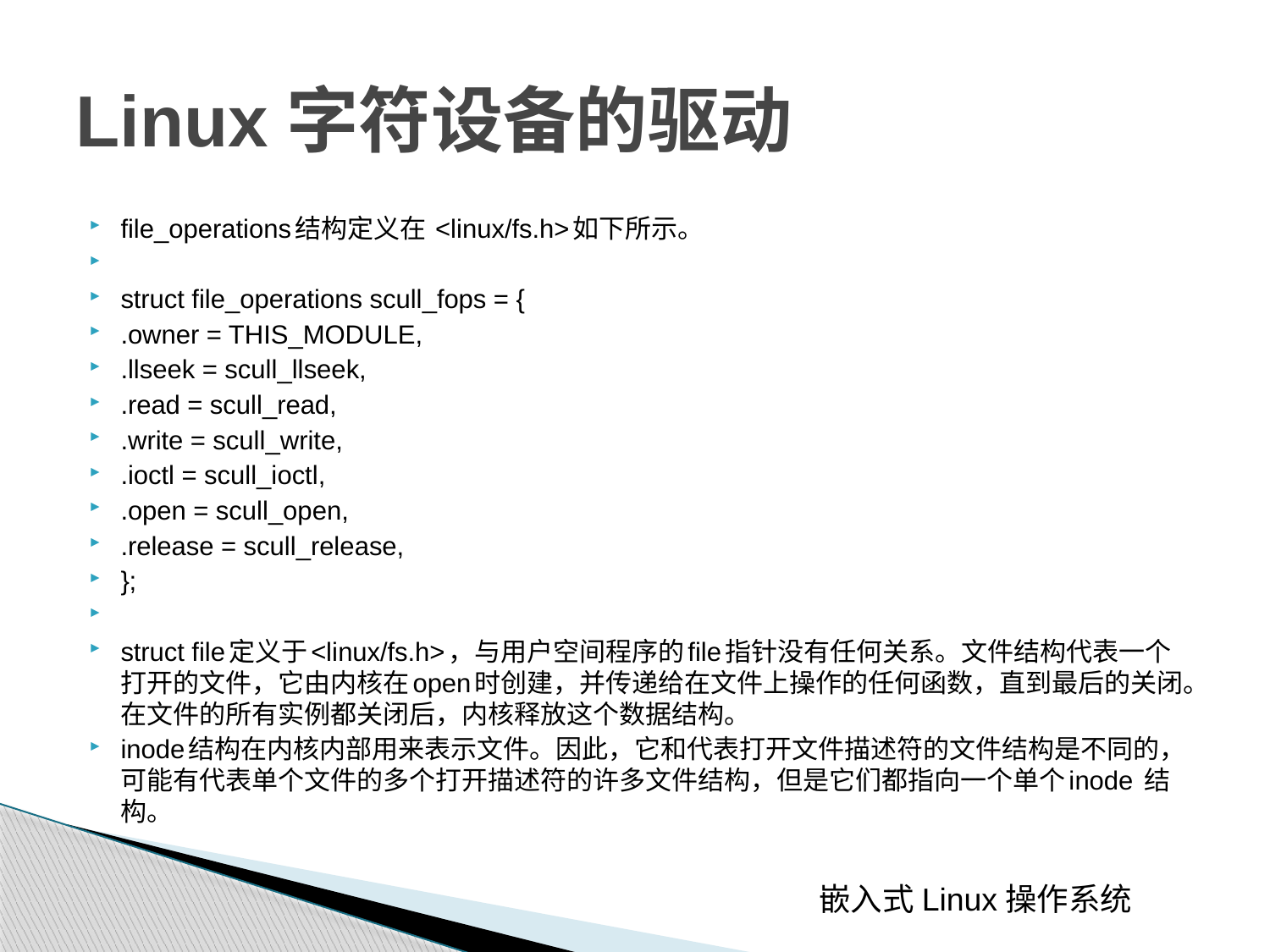

# Linux字符设备的驱动
file_operations结构定义在 <linux/fs.h>如下所示。

struct file_operations scull_fops = {
.owner = THIS_MODULE,
.llseek = scull_llseek,
.read = scull_read,
.write = scull_write,
.ioctl = scull_ioctl,
.open = scull_open,
.release = scull_release,
};

struct file定义于<linux/fs.h>，与用户空间程序的file指针没有任何关系。文件结构代表一个打开的文件，它由内核在open时创建，并传递给在文件上操作的任何函数，直到最后的关闭。在文件的所有实例都关闭后，内核释放这个数据结构。
inode结构在内核内部用来表示文件。因此，它和代表打开文件描述符的文件结构是不同的，可能有代表单个文件的多个打开描述符的许多文件结构，但是它们都指向一个单个inode 结构。

         嵌入式Linux操作系统